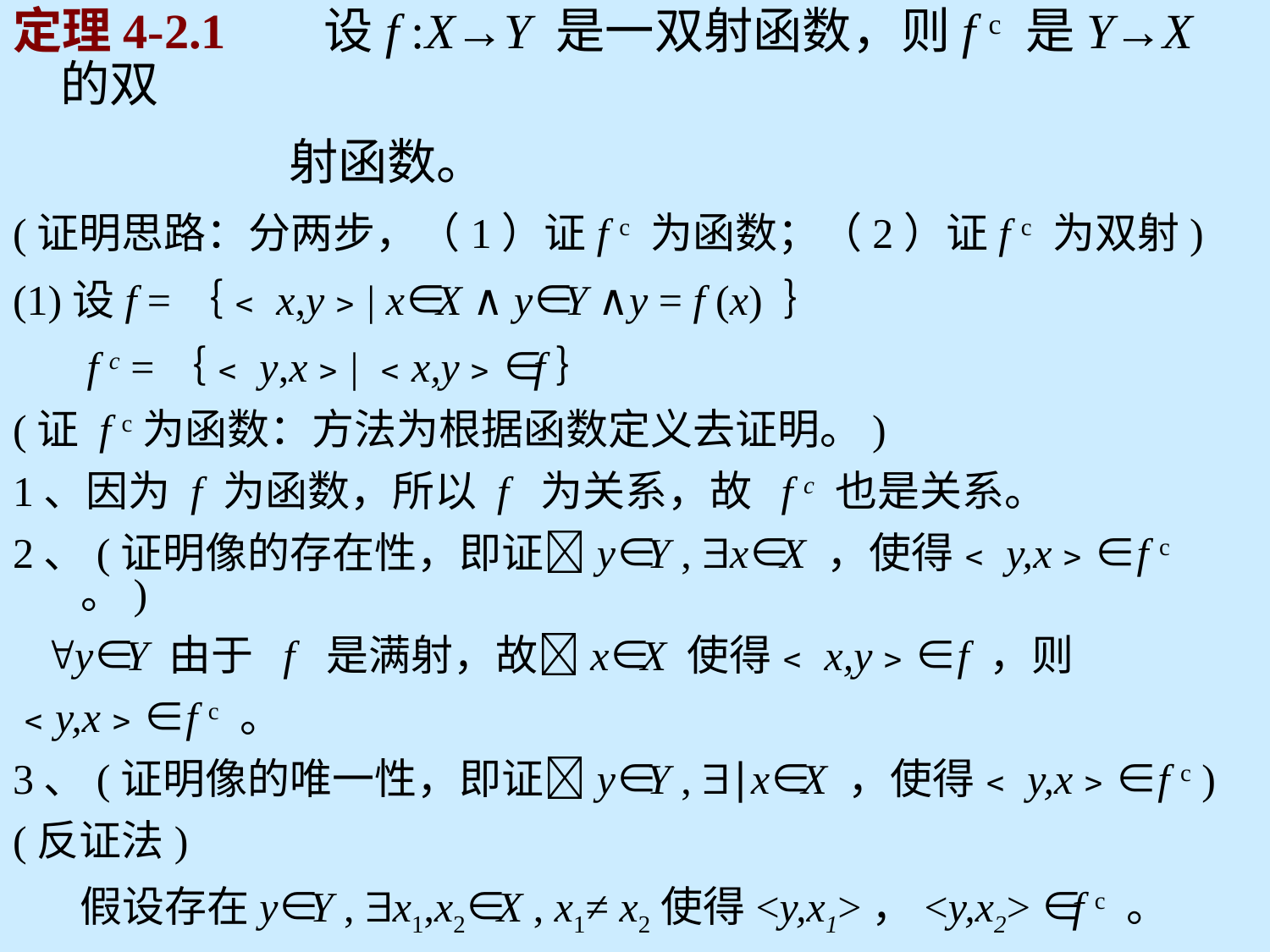

定理4-2.1       设f :X→Y 是一双射函数，则f c 是Y→X 的双
                        射函数。
(证明思路：分两步，（1）证f c 为函数；（2）证f c 为双射)
(1)设f =｛﹤x,y﹥| x∈X ∧ y∈Y ∧y = f (x) ｝
       f c =｛﹤y,x﹥| ﹤x,y﹥∈f｝
(证 f c为函数：方法为根据函数定义去证明。)
1、因为 f 为函数，所以 f  为关系，故  f c 也是关系。
2、(证明像的存在性，即证∀y∈Y , ∃x∈X ，使得﹤y,x﹥∈f c 。)
   ∀y∈Y 由于  f  是满射，故∃x∈X 使得﹤x,y﹥∈f ，则
﹤y,x﹥∈f c 。
3、(证明像的唯一性，即证∀y∈Y , ∃∣x∈X ，使得﹤y,x﹥∈f c )
(反证法)
      假设存在y∈Y , ∃x1,x2∈X , x1≠ x2使得<y,x1>，<y,x2> ∈f c 。

#